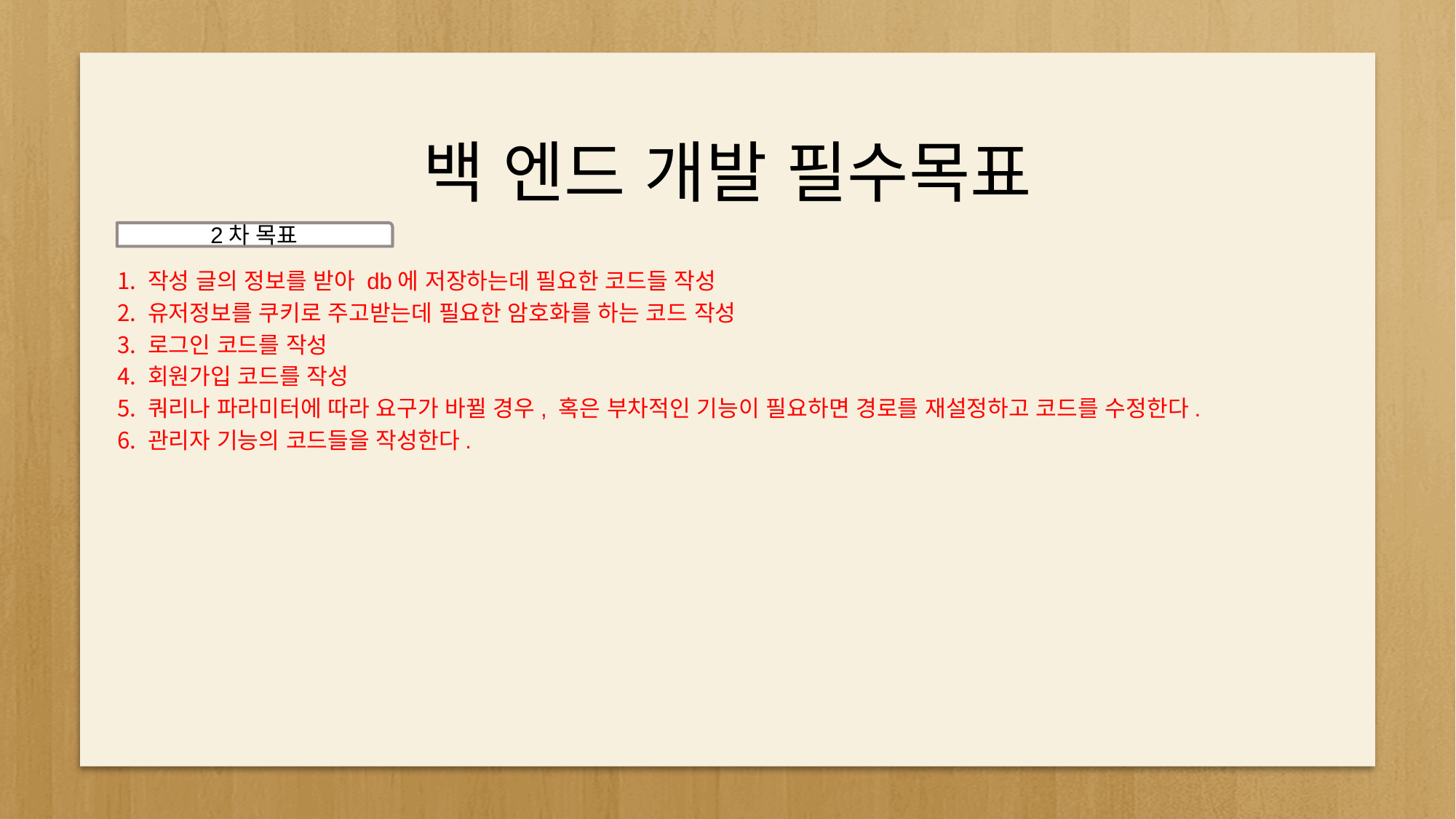

# 백 엔드 개발 필수목표
2차 목표
작성 글의 정보를 받아 db에 저장하는데 필요한 코드들 작성
유저정보를 쿠키로 주고받는데 필요한 암호화를 하는 코드 작성
로그인 코드를 작성
회원가입 코드를 작성
쿼리나 파라미터에 따라 요구가 바뀔 경우, 혹은 부차적인 기능이 필요하면 경로를 재설정하고 코드를 수정한다.
관리자 기능의 코드들을 작성한다.